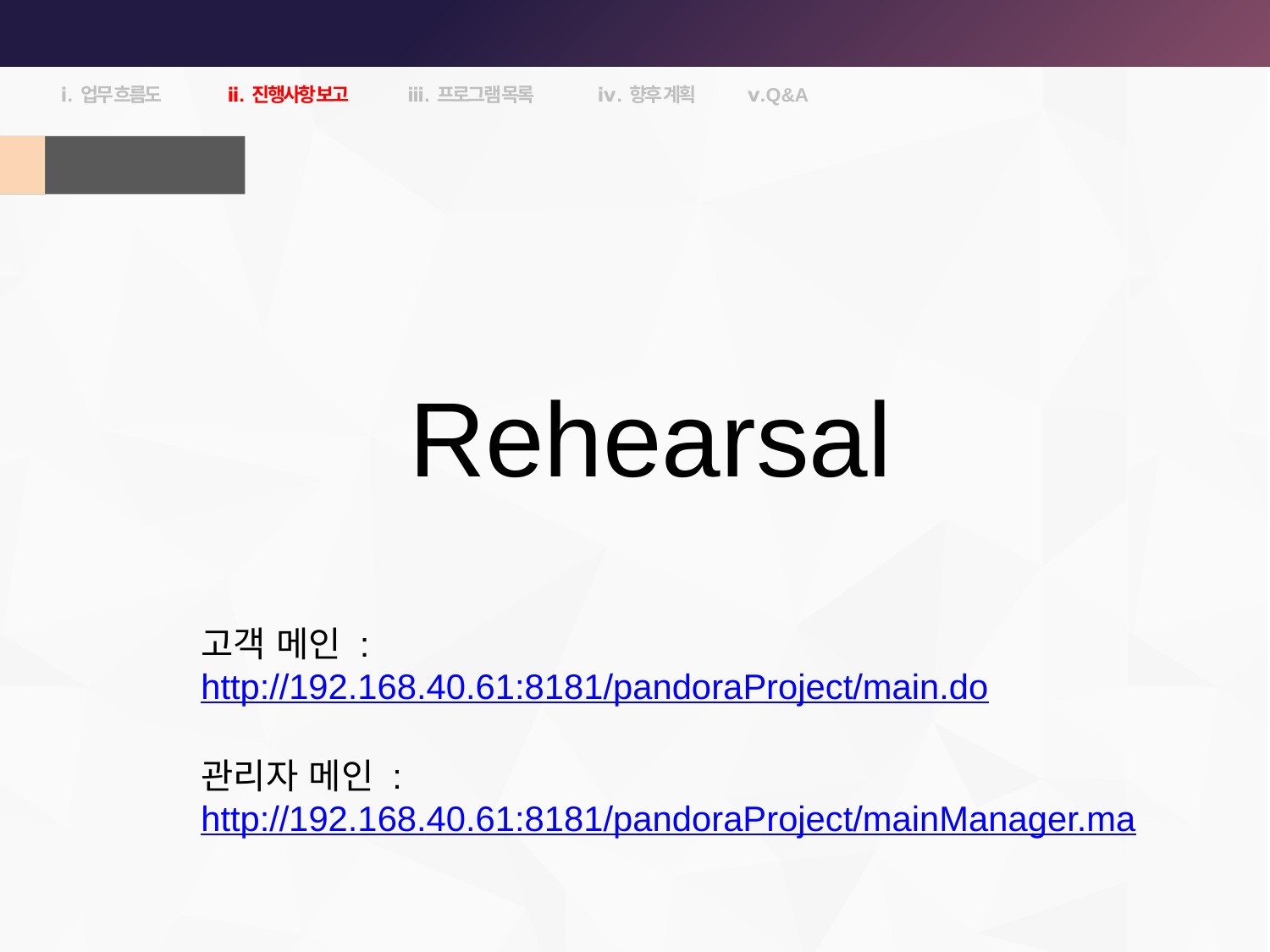

ⅰ. 업무 흐름도
ⅱ. 진행사항 보고
ⅲ. 프로그램 목록
ⅳ. 향후 계획
ⅴ. Q & A

진행사항 보고
Rehearsal
고객 메인 :
http://192.168.40.61:8181/pandoraProject/main.do
관리자 메인 :
http://192.168.40.61:8181/pandoraProject/mainManager.ma